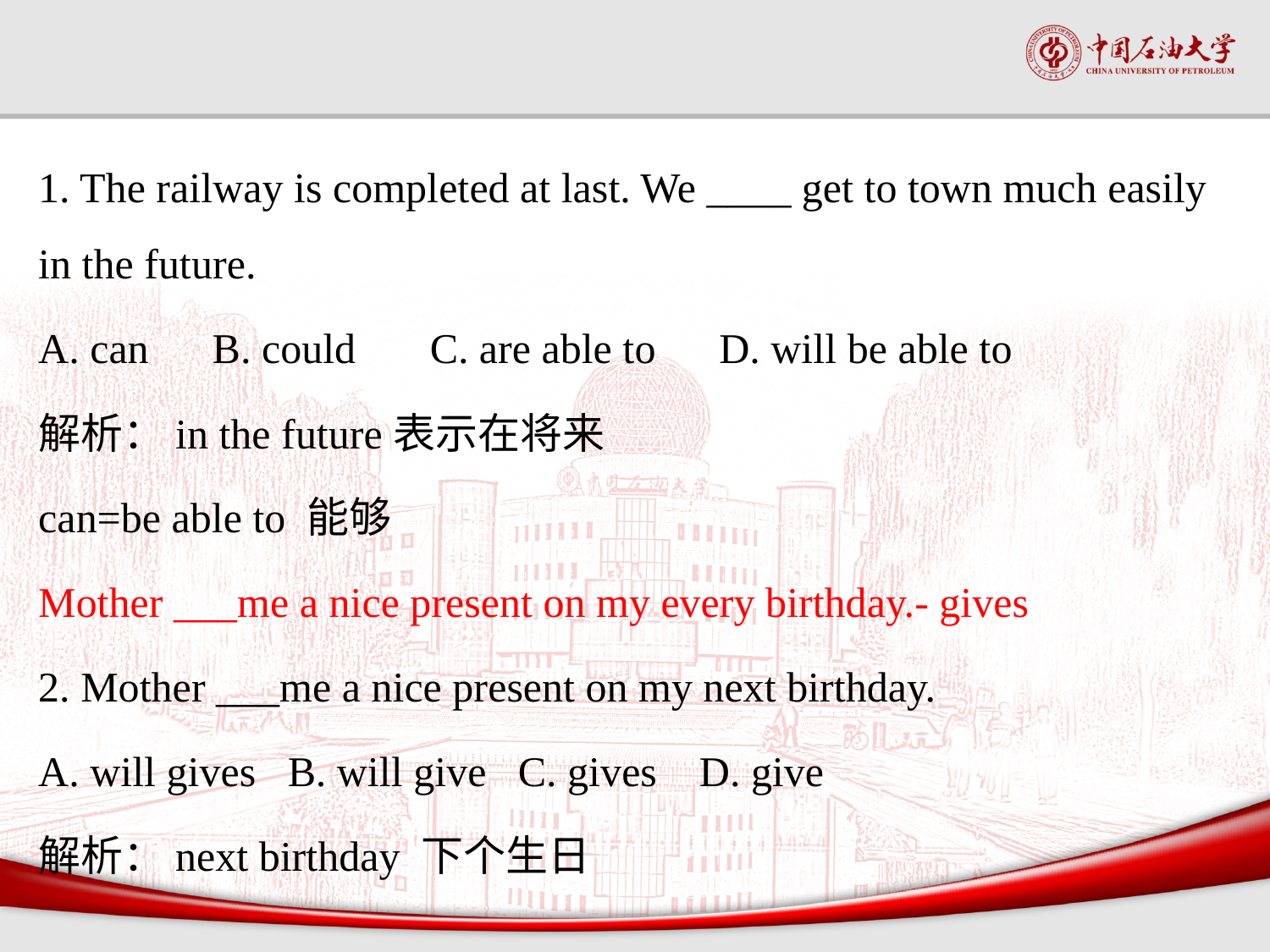

#
1. The railway is completed at last. We ____ get to town much easily in the future.
A. can      B. could       C. are able to      D. will be able to
解析：in the future表示在将来
can=be able to 能够
Mother ___me a nice present on my every birthday.- gives
2. Mother ___me a nice present on my next birthday.
A. will gives   B. will give   C. gives    D. give
解析：next birthday 下个生日